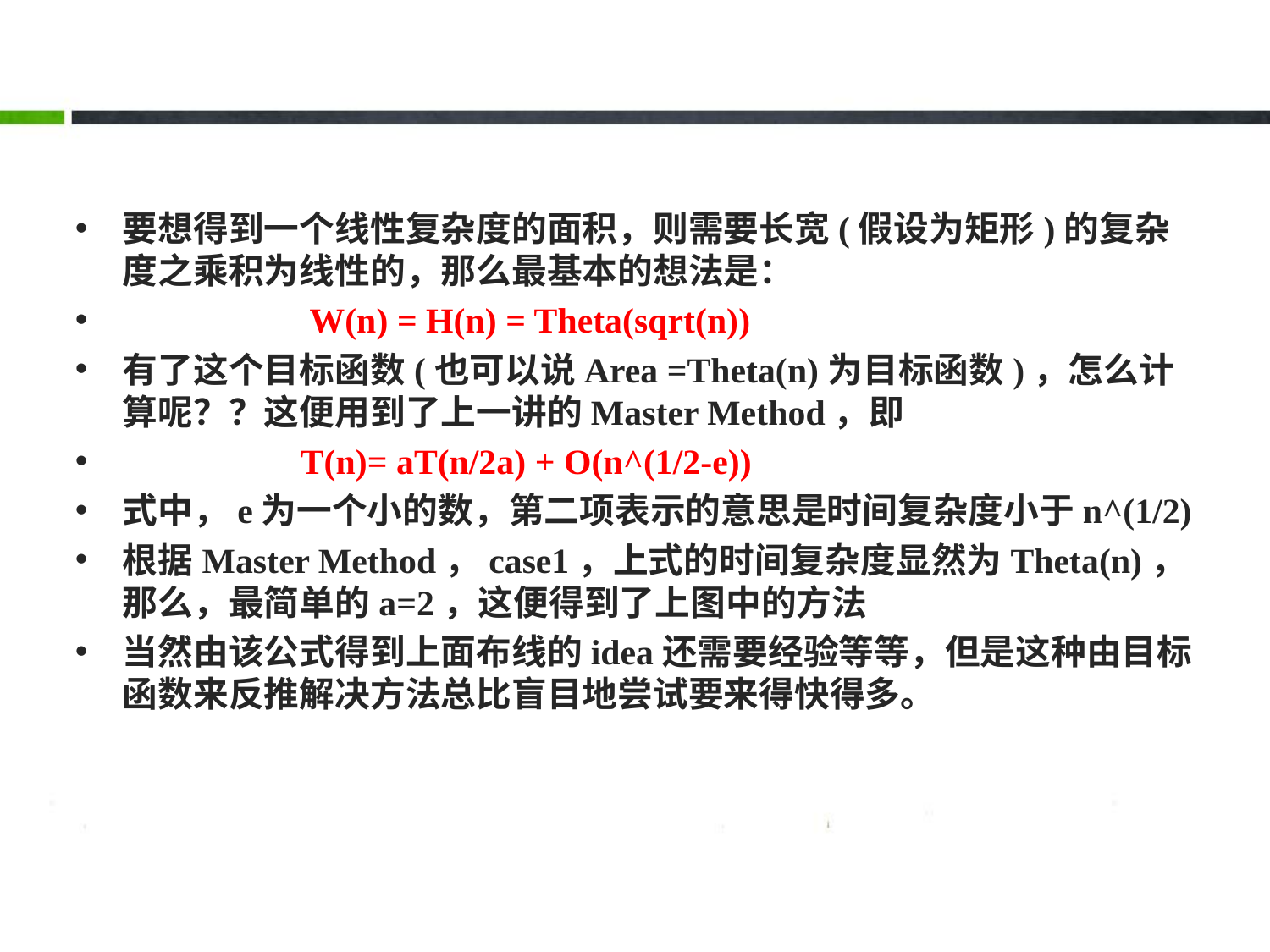

#
要想得到一个线性复杂度的面积，则需要长宽(假设为矩形)的复杂度之乘积为线性的，那么最基本的想法是：
                     W(n) = H(n) = Theta(sqrt(n))
有了这个目标函数(也可以说Area =Theta(n)为目标函数)，怎么计算呢？？这便用到了上一讲的Master Method，即
                    T(n)= aT(n/2a) + O(n^(1/2-e))
式中，e为一个小的数，第二项表示的意思是时间复杂度小于n^(1/2)
根据Master Method，case1，上式的时间复杂度显然为Theta(n)，那么，最简单的a=2，这便得到了上图中的方法
当然由该公式得到上面布线的idea还需要经验等等，但是这种由目标函数来反推解决方法总比盲目地尝试要来得快得多。